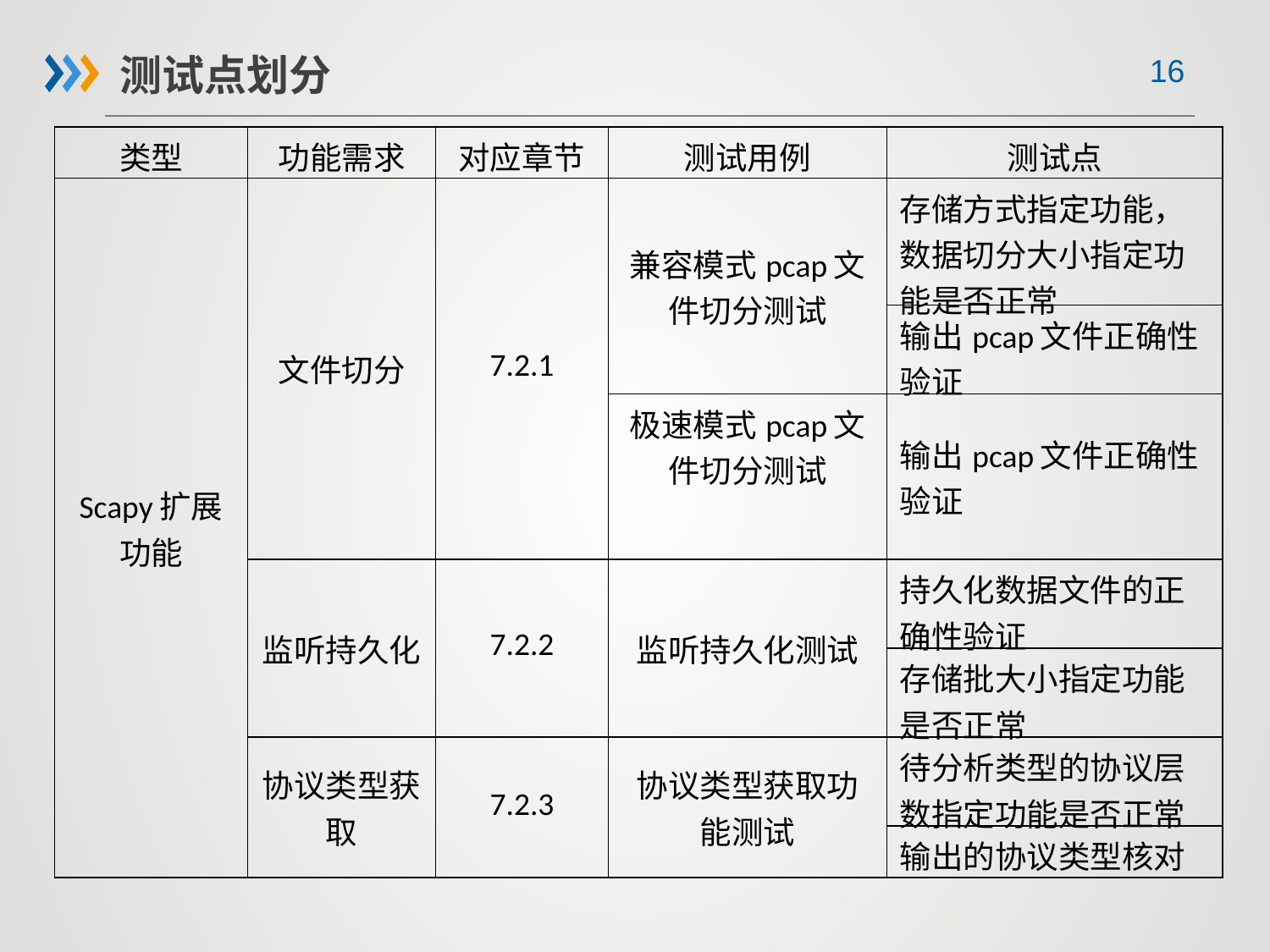

测试点划分
| 类型 | 功能需求 | 对应章节 | 测试用例 | 测试点 |
| --- | --- | --- | --- | --- |
| Scapy扩展功能 | 文件切分 | 7.2.1 | 兼容模式pcap文件切分测试 | 存储方式指定功能，数据切分大小指定功能是否正常 |
|  |  |  |  | 输出pcap文件正确性验证 |
|  |  |  | 极速模式pcap文件切分测试 | 输出pcap文件正确性验证 |
|  | 监听持久化 | 7.2.2 | 监听持久化测试 | 持久化数据文件的正确性验证 |
|  |  |  |  | 存储批大小指定功能是否正常 |
|  | 协议类型获取 | 7.2.3 | 协议类型获取功能测试 | 待分析类型的协议层数指定功能是否正常 |
|  |  |  |  | 输出的协议类型核对 |